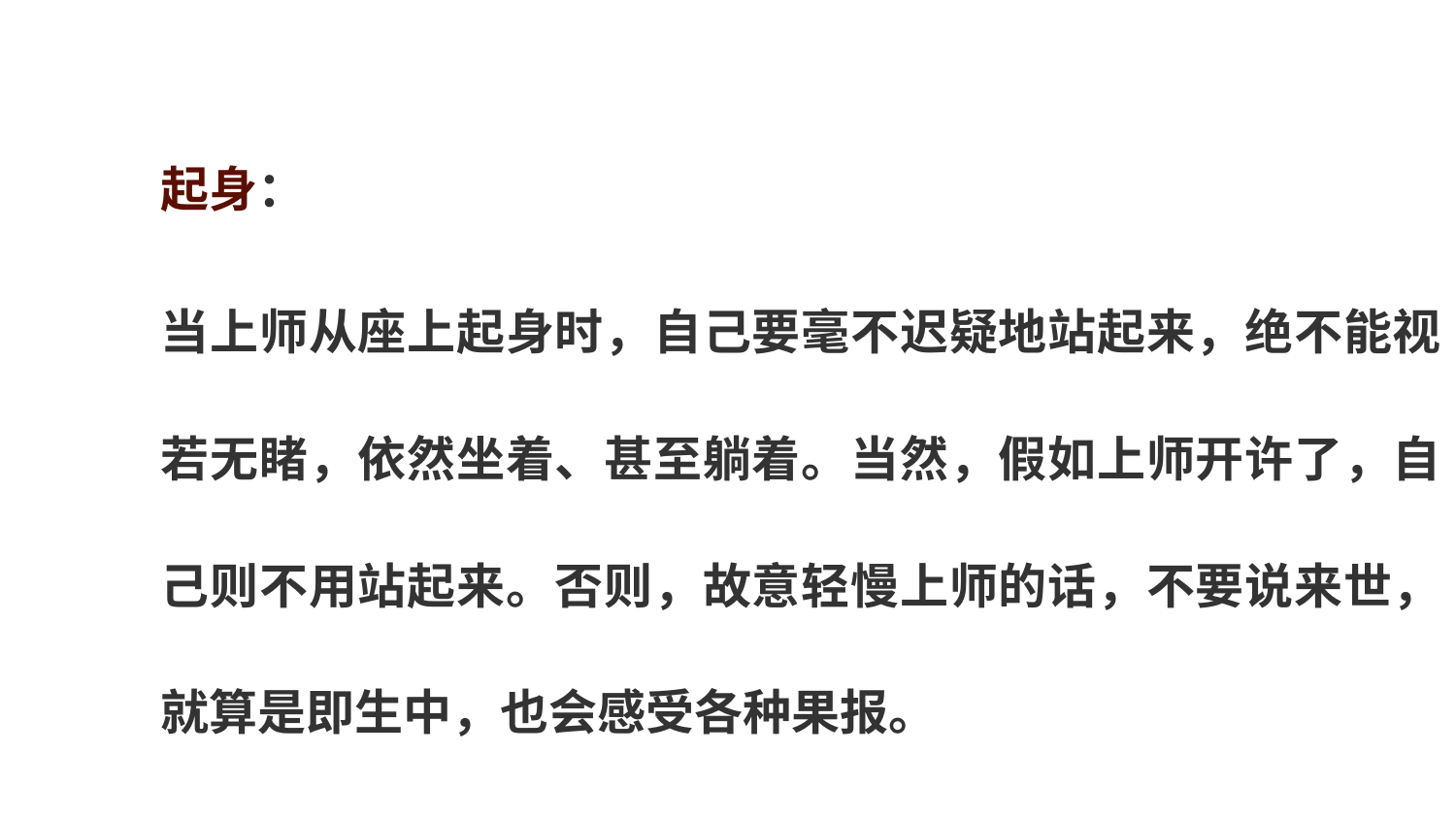

起身：
当上师从座上起身时，自己要毫不迟疑地站起来，绝不能视若无睹，依然坐着、甚至躺着。当然，假如上师开许了，自己则不用站起来。否则，故意轻慢上师的话，不要说来世，就算是即生中，也会感受各种果报。